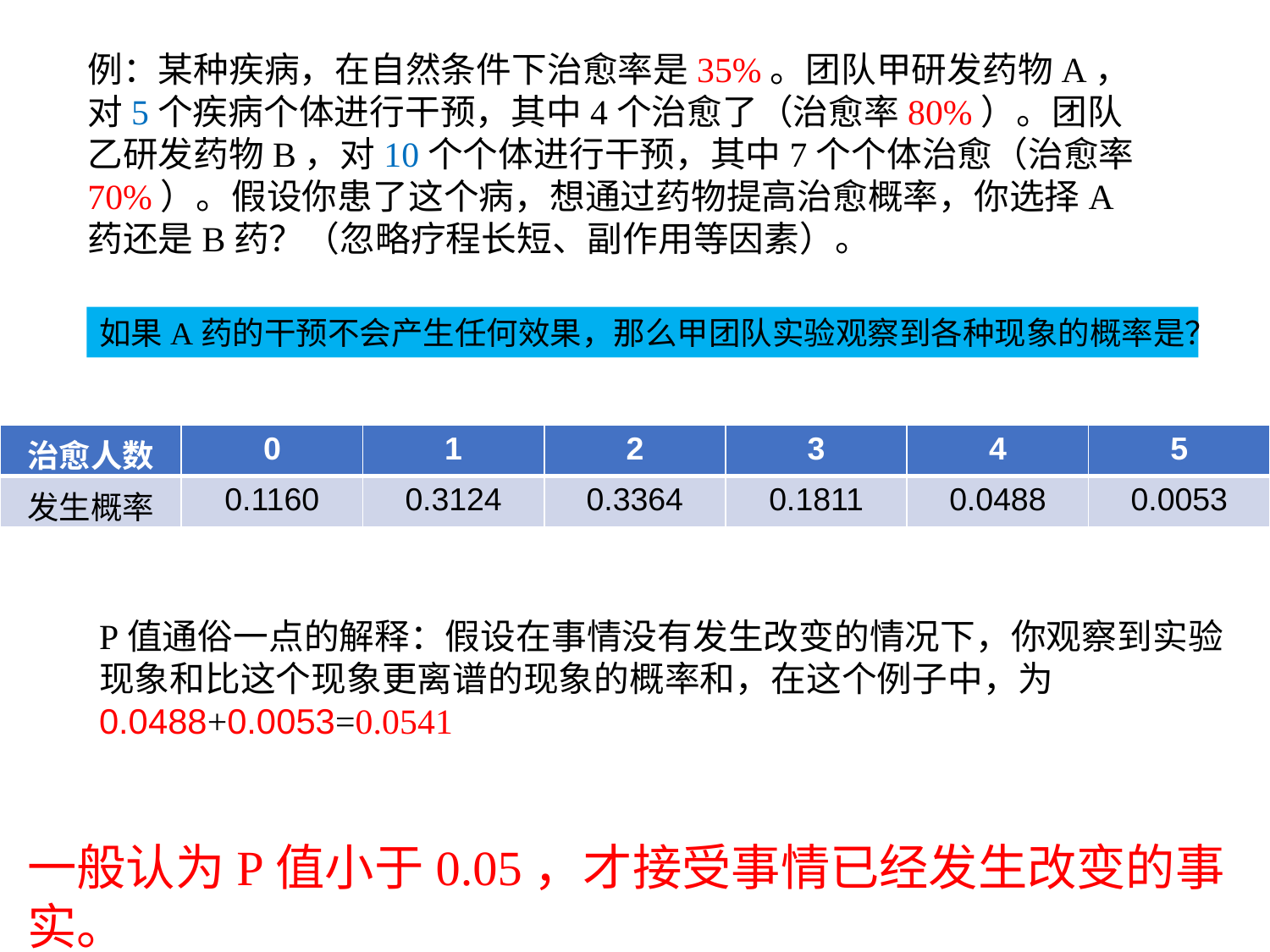

例：某种疾病，在自然条件下治愈率是35%。团队甲研发药物A，对5个疾病个体进行干预，其中4个治愈了（治愈率80%）。团队乙研发药物B，对10个个体进行干预，其中7个个体治愈（治愈率70%）。假设你患了这个病，想通过药物提高治愈概率，你选择A药还是B药？（忽略疗程长短、副作用等因素）。
如果A药的干预不会产生任何效果，那么甲团队实验观察到各种现象的概率是？
| 治愈人数 | 0 | 1 | 2 | 3 | 4 | 5 |
| --- | --- | --- | --- | --- | --- | --- |
| 发生概率 | 0.1160 | 0.3124 | 0.3364 | 0.1811 | 0.0488 | 0.0053 |
P值通俗一点的解释：假设在事情没有发生改变的情况下，你观察到实验现象和比这个现象更离谱的现象的概率和，在这个例子中，为
0.0488+0.0053=0.0541
一般认为P值小于0.05，才接受事情已经发生改变的事实。